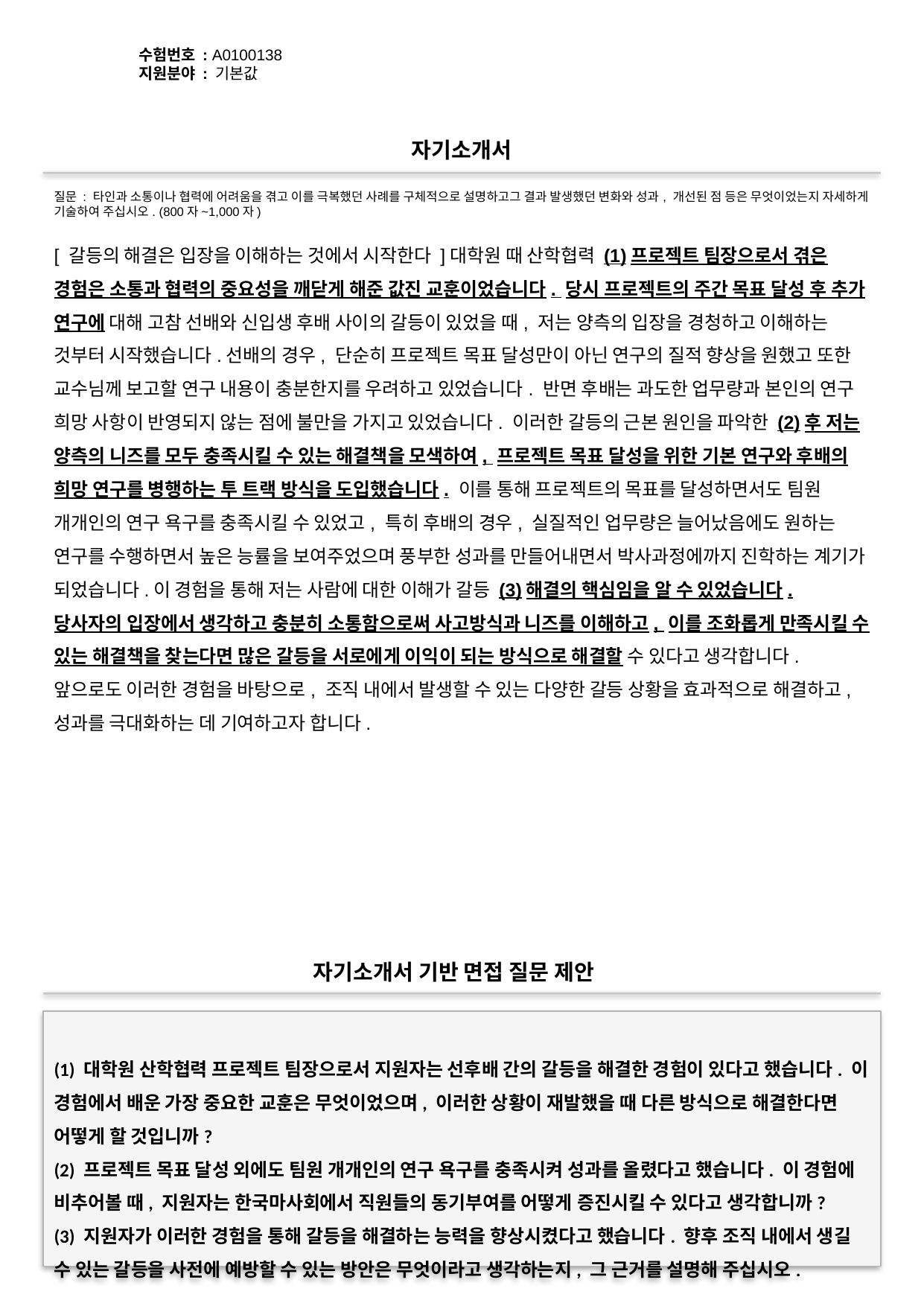

수험번호 : A0100138
지원분야 : 기본값
#

자기소개서

질문 : 타인과 소통이나 협력에 어려움을 겪고 이를 극복했던 사례를 구체적으로 설명하고그 결과 발생했던 변화와 성과, 개선된 점 등은 무엇이었는지 자세하게 기술하여 주십시오. (800자~1,000자)

[ 갈등의 해결은 입장을 이해하는 것에서 시작한다 ]대학원 때 산학협력 (1)프로젝트 팀장으로서 겪은 경험은 소통과 협력의 중요성을 깨닫게 해준 값진 교훈이었습니다. 당시 프로젝트의 주간 목표 달성 후 추가 연구에 대해 고참 선배와 신입생 후배 사이의 갈등이 있었을 때, 저는 양측의 입장을 경청하고 이해하는 것부터 시작했습니다.선배의 경우, 단순히 프로젝트 목표 달성만이 아닌 연구의 질적 향상을 원했고 또한 교수님께 보고할 연구 내용이 충분한지를 우려하고 있었습니다. 반면 후배는 과도한 업무량과 본인의 연구 희망 사항이 반영되지 않는 점에 불만을 가지고 있었습니다. 이러한 갈등의 근본 원인을 파악한 (2)후 저는 양측의 니즈를 모두 충족시킬 수 있는 해결책을 모색하여, 프로젝트 목표 달성을 위한 기본 연구와 후배의 희망 연구를 병행하는 투 트랙 방식을 도입했습니다. 이를 통해 프로젝트의 목표를 달성하면서도 팀원 개개인의 연구 욕구를 충족시킬 수 있었고, 특히 후배의 경우, 실질적인 업무량은 늘어났음에도 원하는 연구를 수행하면서 높은 능률을 보여주었으며 풍부한 성과를 만들어내면서 박사과정에까지 진학하는 계기가 되었습니다.이 경험을 통해 저는 사람에 대한 이해가 갈등 (3)해결의 핵심임을 알 수 있었습니다. 당사자의 입장에서 생각하고 충분히 소통함으로써 사고방식과 니즈를 이해하고, 이를 조화롭게 만족시킬 수 있는 해결책을 찾는다면 많은 갈등을 서로에게 이익이 되는 방식으로 해결할 수 있다고 생각합니다. 앞으로도 이러한 경험을 바탕으로, 조직 내에서 발생할 수 있는 다양한 갈등 상황을 효과적으로 해결하고, 성과를 극대화하는 데 기여하고자 합니다.

자기소개서 기반 면접 질문 제안

(1) 대학원 산학협력 프로젝트 팀장으로서 지원자는 선후배 간의 갈등을 해결한 경험이 있다고 했습니다. 이 경험에서 배운 가장 중요한 교훈은 무엇이었으며, 이러한 상황이 재발했을 때 다른 방식으로 해결한다면 어떻게 할 것입니까?
(2) 프로젝트 목표 달성 외에도 팀원 개개인의 연구 욕구를 충족시켜 성과를 올렸다고 했습니다. 이 경험에 비추어볼 때, 지원자는 한국마사회에서 직원들의 동기부여를 어떻게 증진시킬 수 있다고 생각합니까?
(3) 지원자가 이러한 경험을 통해 갈등을 해결하는 능력을 향상시켰다고 했습니다. 향후 조직 내에서 생길 수 있는 갈등을 사전에 예방할 수 있는 방안은 무엇이라고 생각하는지, 그 근거를 설명해 주십시오.